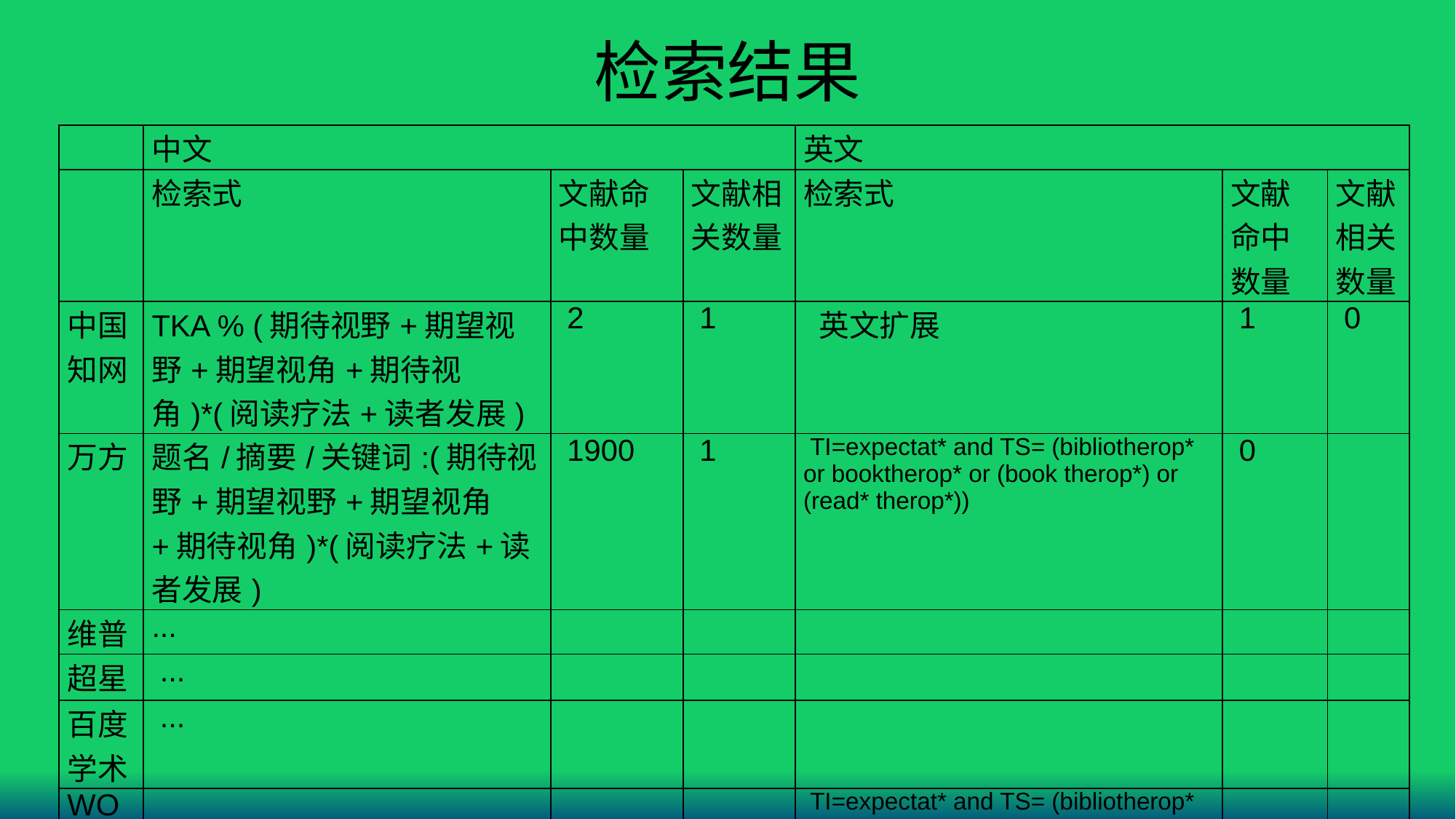

# 检索结果
|  | 中文 |  |  | 英文 |  |  |
| --- | --- | --- | --- | --- | --- | --- |
|  | 检索式 | 文献命中数量 | 文献相关数量 | 检索式 | 文献命中数量 | 文献相关数量 |
| 中国知网 | TKA % (期待视野+期望视野+期望视角+期待视角)\*(阅读疗法+读者发展) | 2 | 1 | 英文扩展 | 1 | 0 |
| 万方 | 题名/摘要/关键词:(期待视野+期望视野+期望视角+期待视角)\*(阅读疗法+读者发展) | 1900 | 1 | TI=expectat\* and TS= (bibliotherop\* or booktherop\* or (book therop\*) or (read\* therop\*)) | 0 |  |
| 维普 | ... |  |  |  |  |  |
| 超星 | ... |  |  |  |  |  |
| 百度学术 | ... |  |  |  |  |  |
| WOS |  |  |  | TI=expectat\* and TS= (bibliotherop\* or booktherop\* or (book therop\*) or (read\* therop\*)) |  |  |